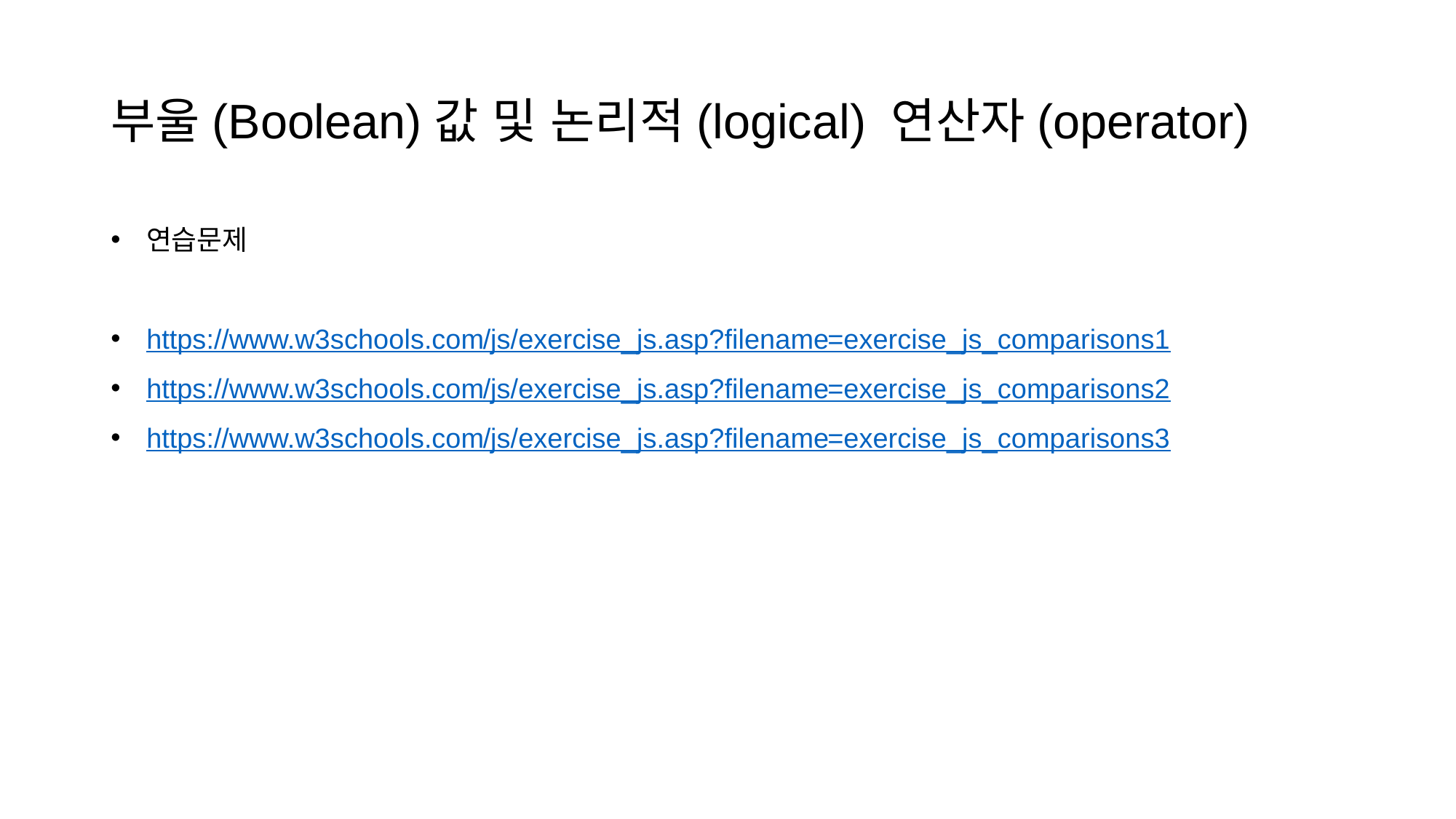

# 부울(Boolean)값 및 논리적(logical) 연산자(operator)
연습문제

https://www.w3schools.com/js/exercise_js.asp?filename=exercise_js_comparisons1
https://www.w3schools.com/js/exercise_js.asp?filename=exercise_js_comparisons2
https://www.w3schools.com/js/exercise_js.asp?filename=exercise_js_comparisons3